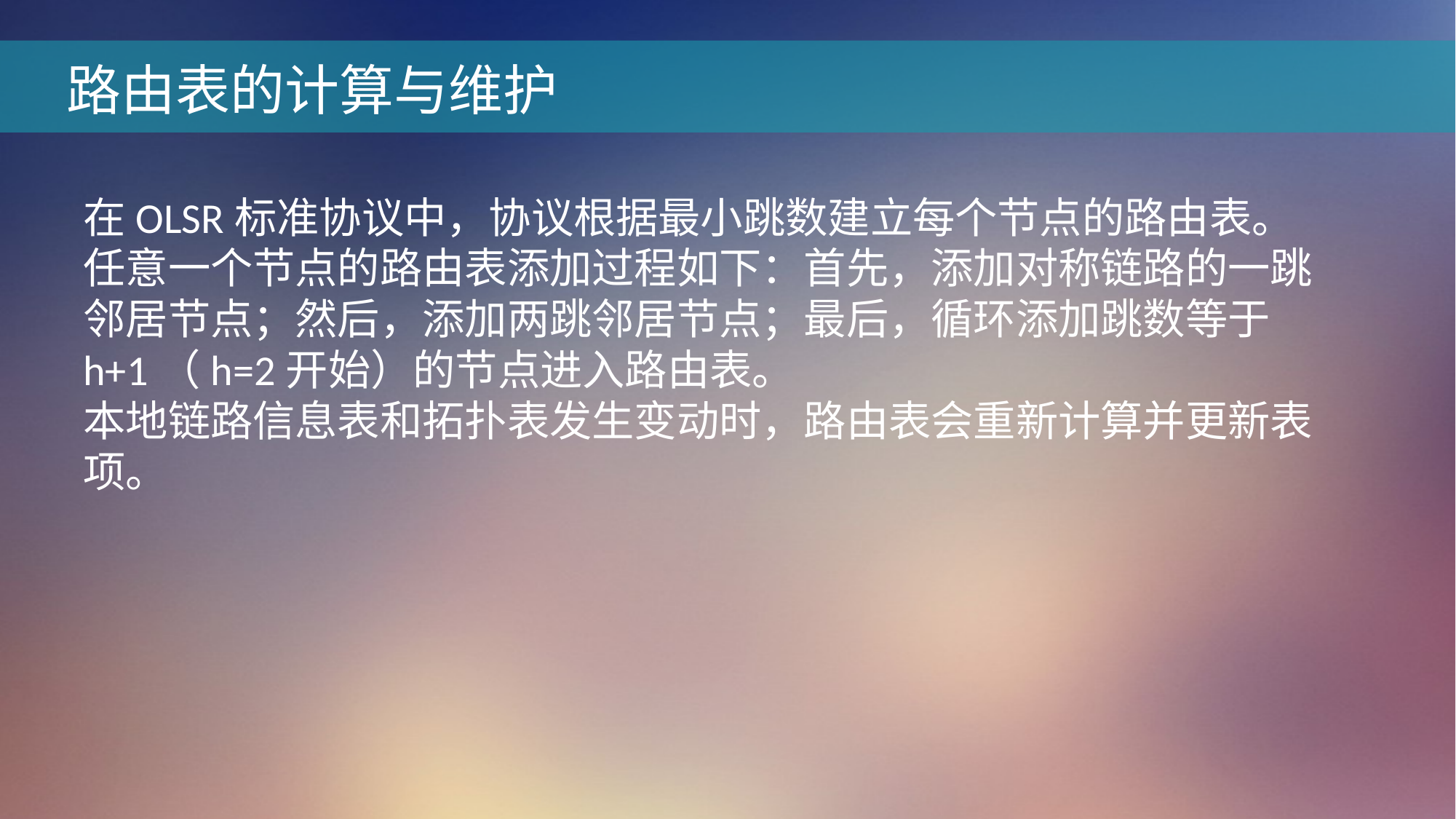

路由表的计算与维护

在OLSR标准协议中，协议根据最小跳数建立每个节点的路由表。
任意一个节点的路由表添加过程如下：首先，添加对称链路的一跳邻居节点；然后，添加两跳邻居节点；最后，循环添加跳数等于h+1（h=2开始）的节点进入路由表。
本地链路信息表和拓扑表发生变动时，路由表会重新计算并更新表项。